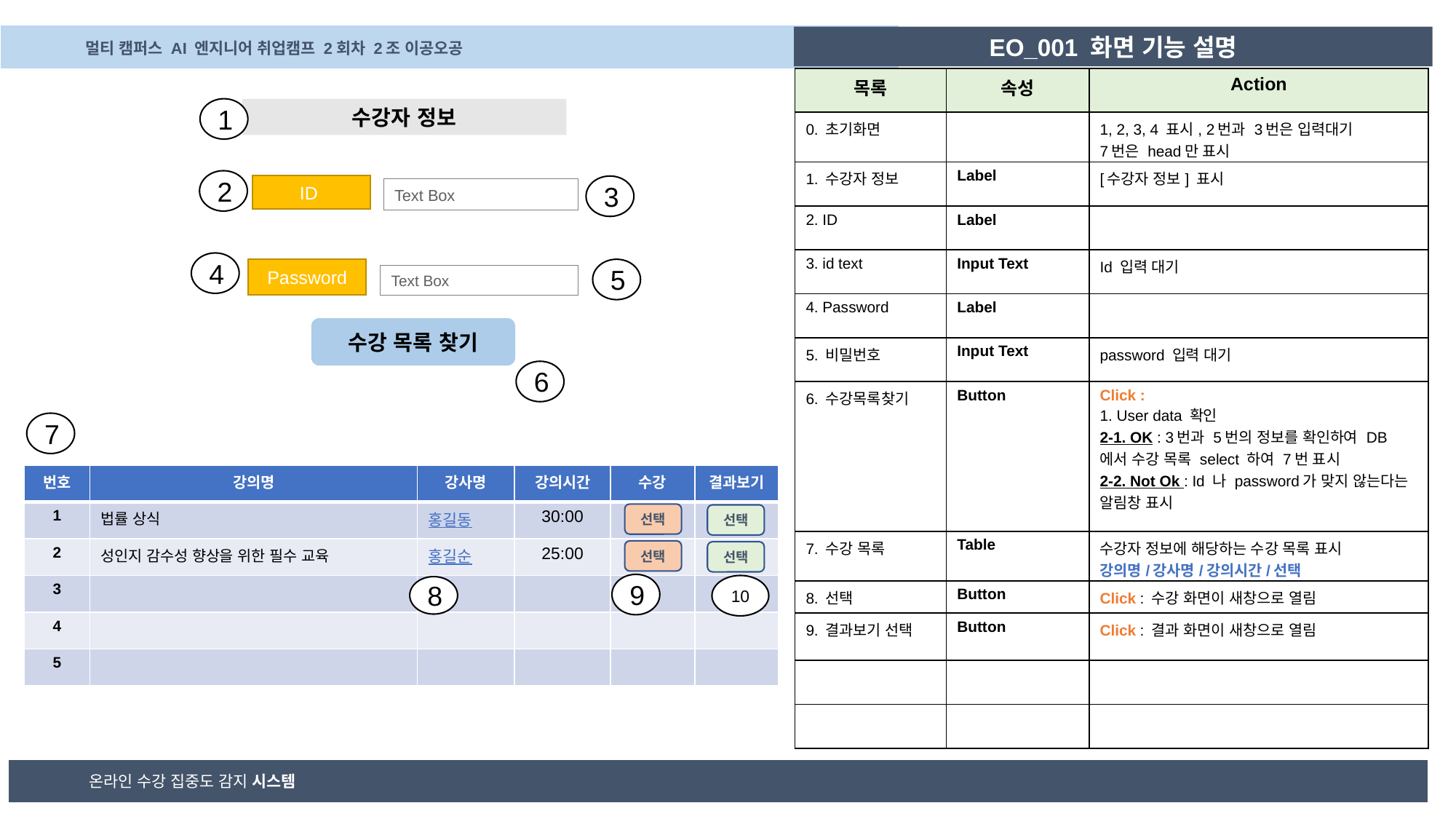

EO_001 화면 기능 설명
멀티 캠퍼스 AI 엔지니어 취업캠프 2회차 2조 이공오공
| 목록 | 속성 | Action |
| --- | --- | --- |
| 0. 초기화면 |  | 1, 2, 3, 4 표시, 2번과 3번은 입력대기 7번은 head만 표시 |
| 1. 수강자 정보 | Label | [수강자 정보] 표시 |
| 2. ID | Label |  |
| 3. id text | Input Text | Id 입력 대기 |
| 4. Password | Label |  |
| 5. 비밀번호 | Input Text | password 입력 대기 |
| 6. 수강목록찾기 | Button | Click : 1. User data 확인 2-1. OK : 3번과 5번의 정보를 확인하여 DB에서 수강 목록 select 하여 7번 표시 2-2. Not Ok : Id 나 password가 맞지 않는다는 알림창 표시 |
| 7. 수강 목록 | Table | 수강자 정보에 해당하는 수강 목록 표시 강의명/강사명/강의시간/선택 |
| 8. 선택 | Button | Click : 수강 화면이 새창으로 열림 |
| 9. 결과보기 선택 | Button | Click : 결과 화면이 새창으로 열림 |
|  |  |  |
|  |  |  |
1
수강자 정보
2
ID
3
Text Box
4
Password
5
Text Box
수강 목록 찾기
6
7
| 번호 | 강의명 | 강사명 | 강의시간 | 수강 | 결과보기 |
| --- | --- | --- | --- | --- | --- |
| 1 | 법률 상식 | 홍길동 | 30:00 |  |  |
| 2 | 성인지 감수성 향상을 위한 필수 교육 | 홍길순 | 25:00 |  |  |
| 3 |  |  |  |  |  |
| 4 |  |  |  |  |  |
| 5 |  |  |  |  |  |
선택
선택
선택
선택
9
10
8

온라인 수강 집중도 감지 시스템